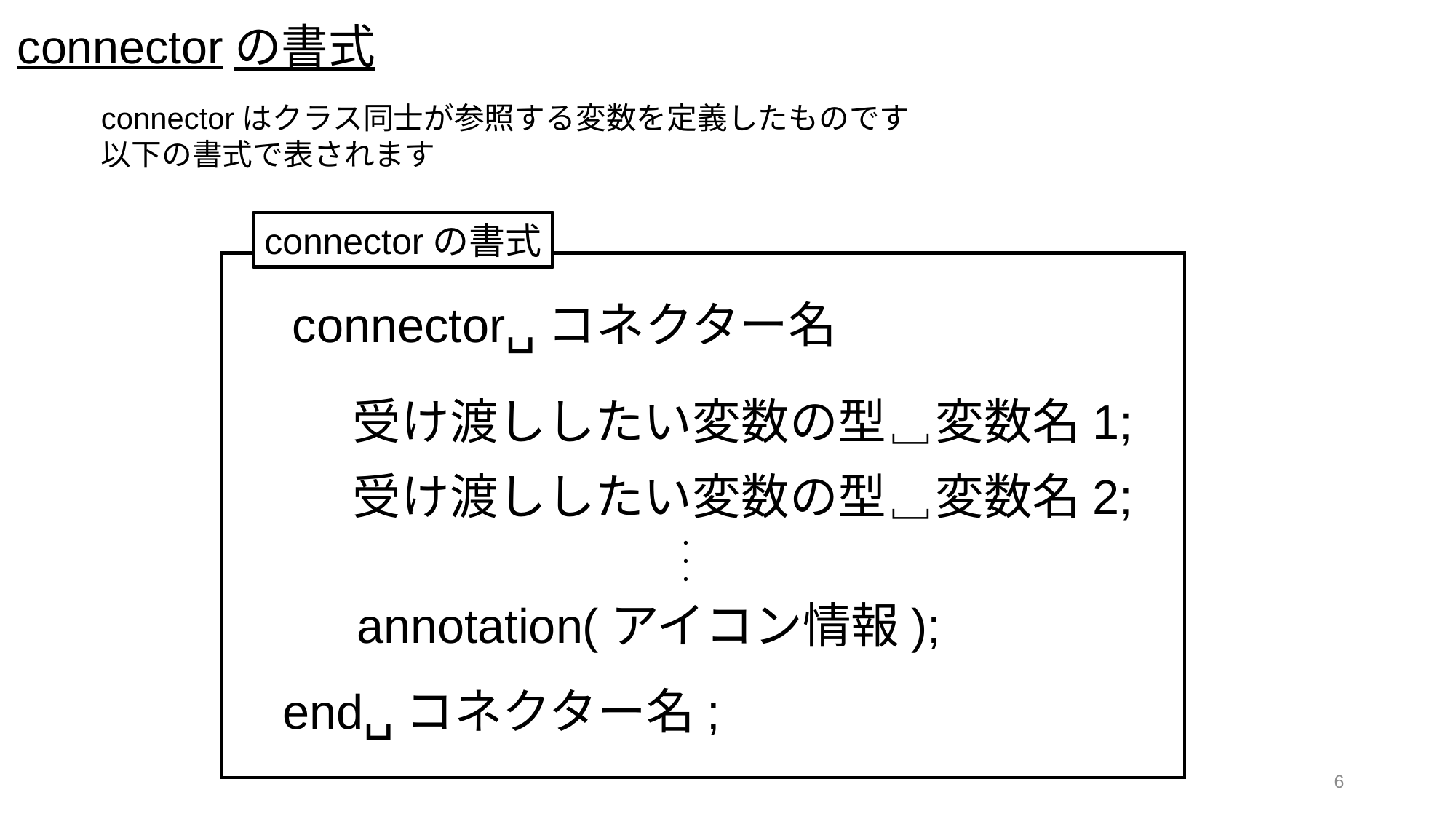

connectorの書式
connectorはクラス同士が参照する変数を定義したものです
以下の書式で表されます
connectorの書式

connector␣コネクター名
受け渡ししたい変数の型␣変数名1;
受け渡ししたい変数の型␣変数名2;
・・・
annotation(アイコン情報);
end␣コネクター名;
6